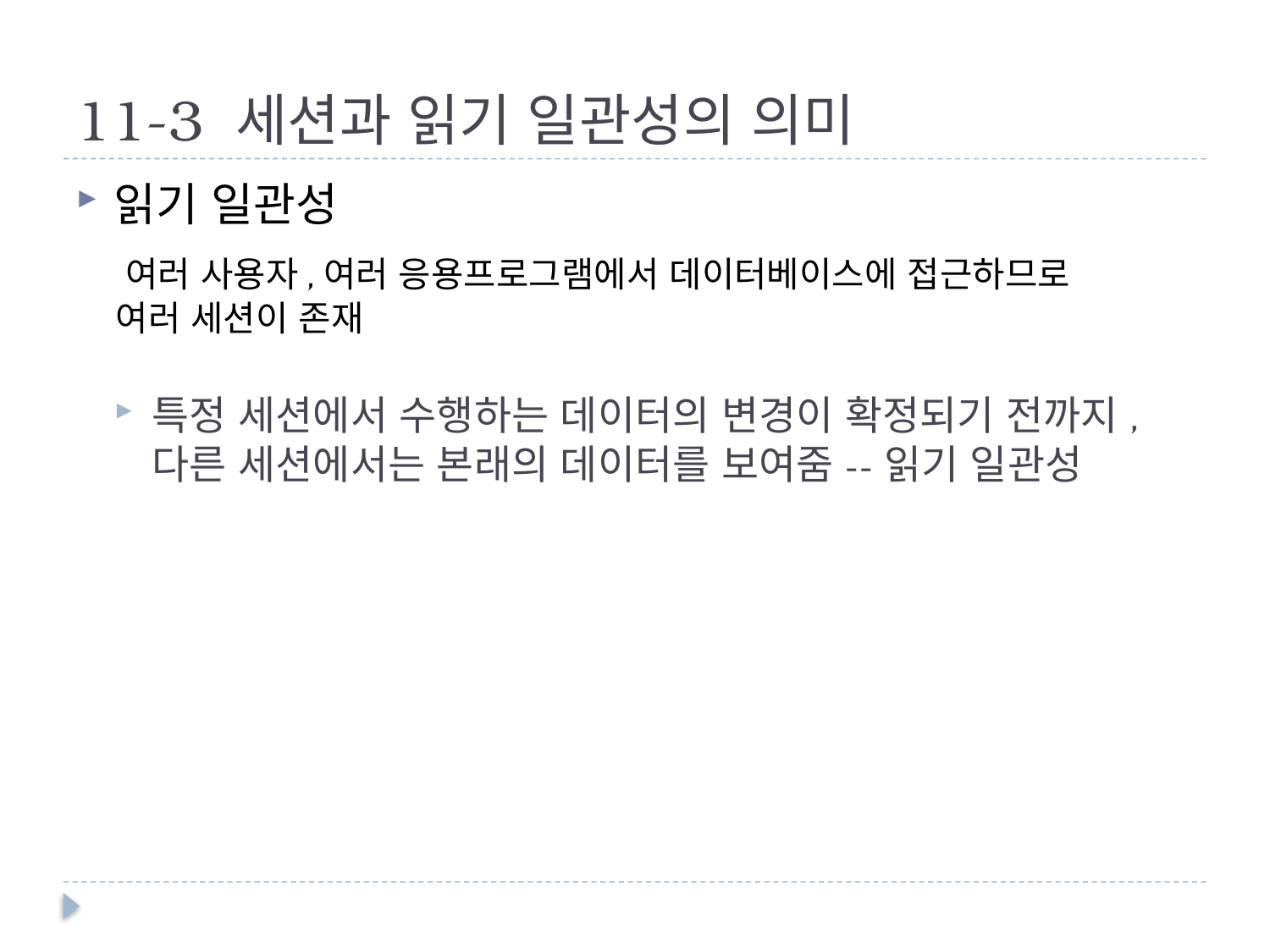

# 11-3 세션과 읽기 일관성의 의미
읽기 일관성
   여러 사용자,여러 응용프로그램에서 데이터베이스에 접근하므로
    여러 세션이 존재
특정 세션에서 수행하는 데이터의 변경이 확정되기 전까지, 다른 세션에서는 본래의 데이터를 보여줌--읽기 일관성